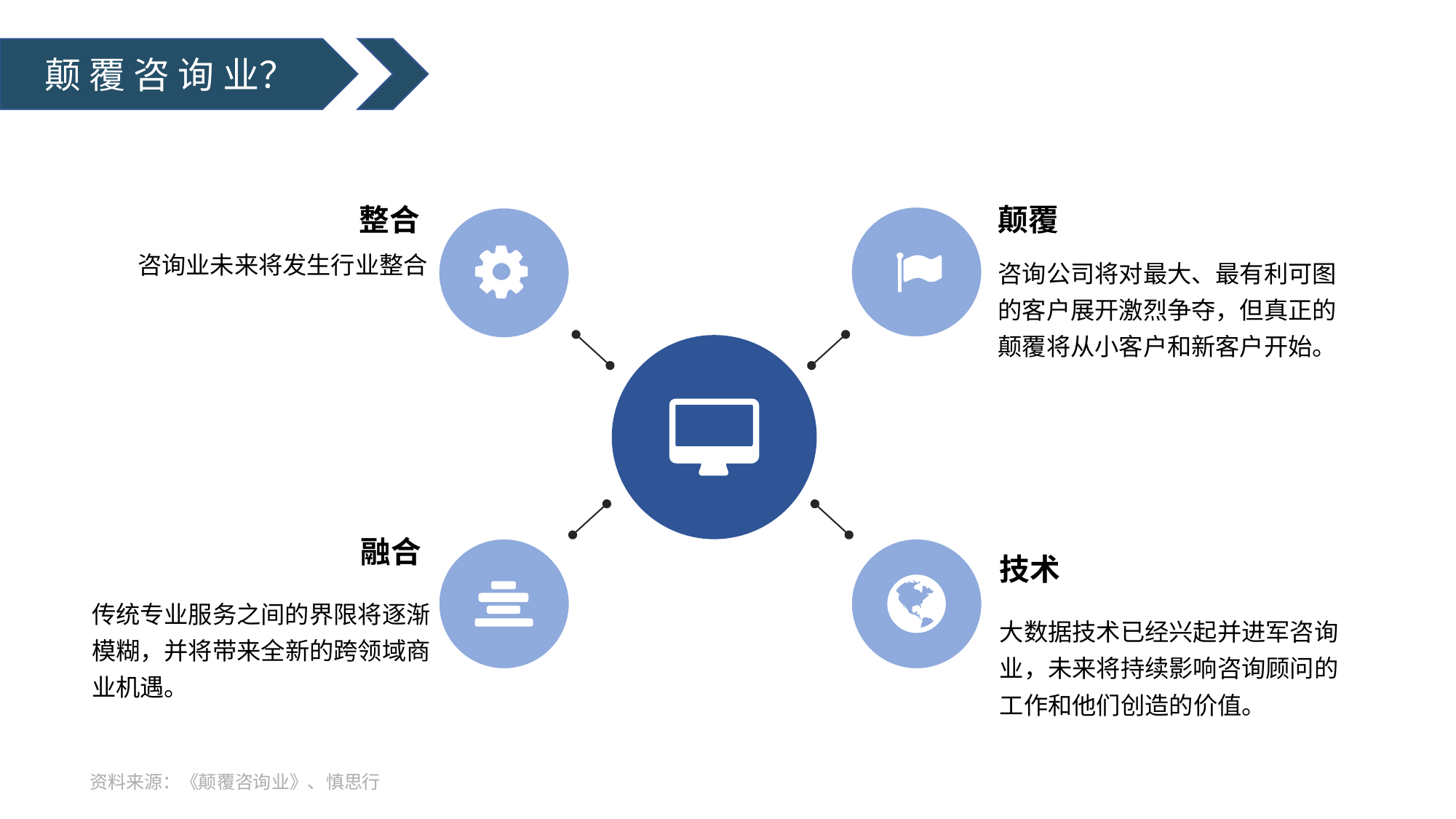

颠 覆 咨 询 业？

整合
颠覆

咨询业未来将发生行业整合

咨询公司将对最大、最有利可图的客户展开激烈争夺，但真正的颠覆将从小客户和新客户开始。

融合

技术

传统专业服务之间的界限将逐渐模糊，并将带来全新的跨领域商业机遇。
大数据技术已经兴起并进军咨询业，未来将持续影响咨询顾问的工作和他们创造的价值。
资料来源：《颠覆咨询业》、慎思行